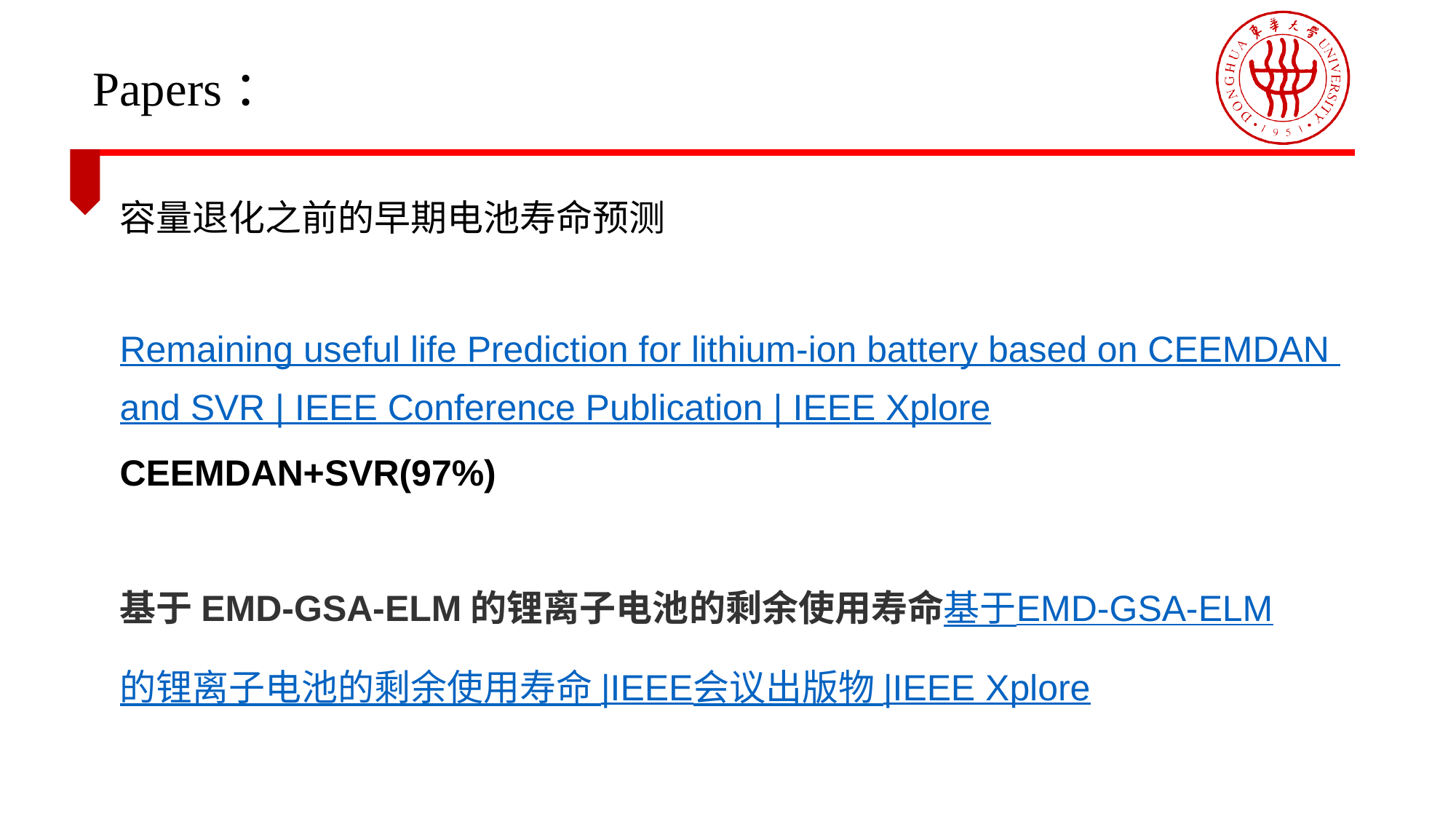

Papers：
容量退化之前的早期电池寿命预测

Remaining useful life Prediction for lithium-ion battery based on CEEMDAN and SVR | IEEE Conference Publication | IEEE Xplore
CEEMDAN+SVR(97%)

基于EMD-GSA-ELM的锂离子电池的剩余使用寿命基于EMD-GSA-ELM的锂离子电池的剩余使用寿命 |IEEE会议出版物 |IEEE Xplore